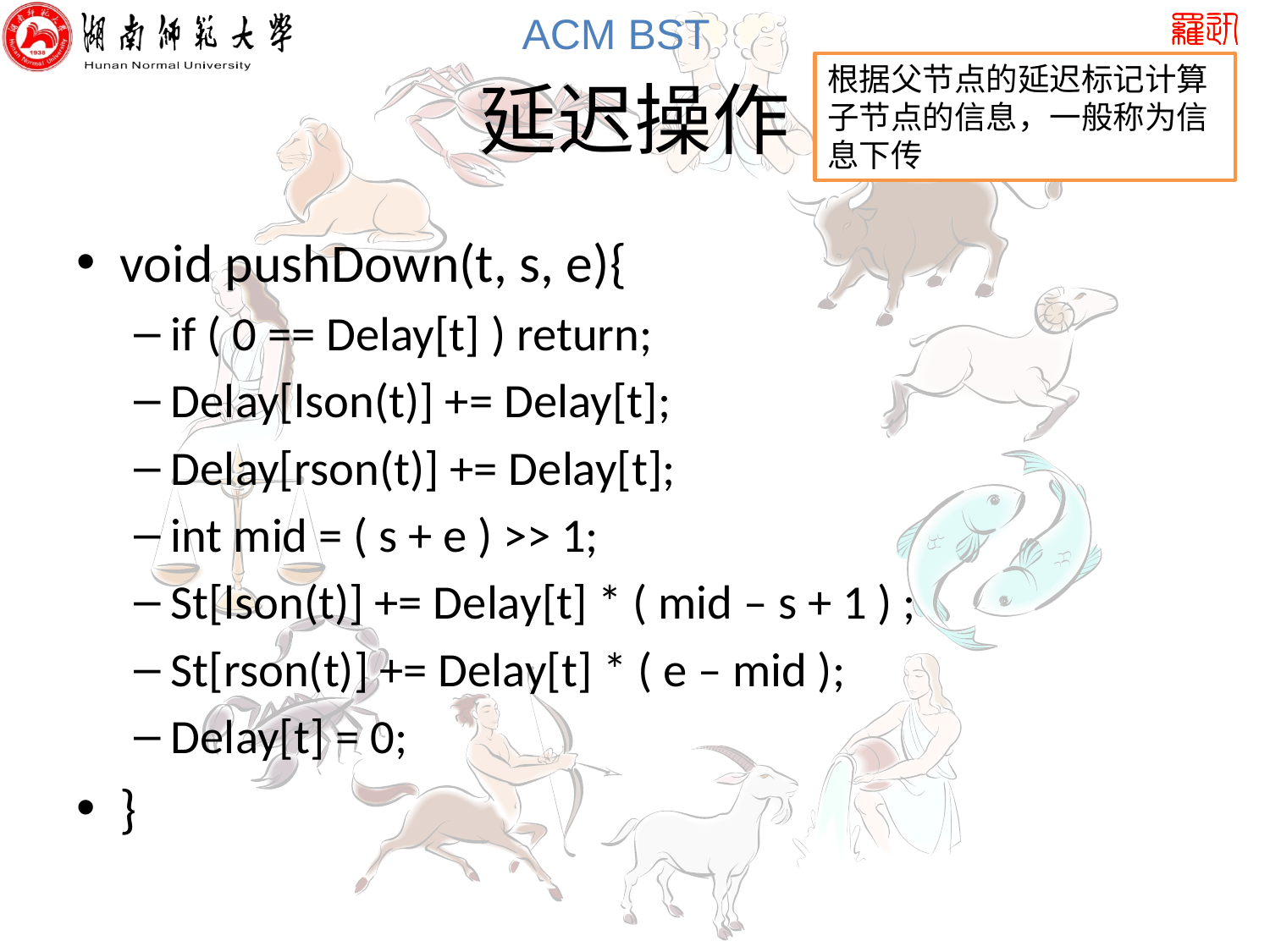

# 延迟操作
根据父节点的延迟标记计算子节点的信息，一般称为信息下传
void pushDown(t, s, e){
if ( 0 == Delay[t] ) return;
Delay[lson(t)] += Delay[t];
Delay[rson(t)] += Delay[t];
int mid = ( s + e ) >> 1;
St[lson(t)] += Delay[t] * ( mid – s + 1 ) ;
St[rson(t)] += Delay[t] * ( e – mid );
Delay[t] = 0;
}